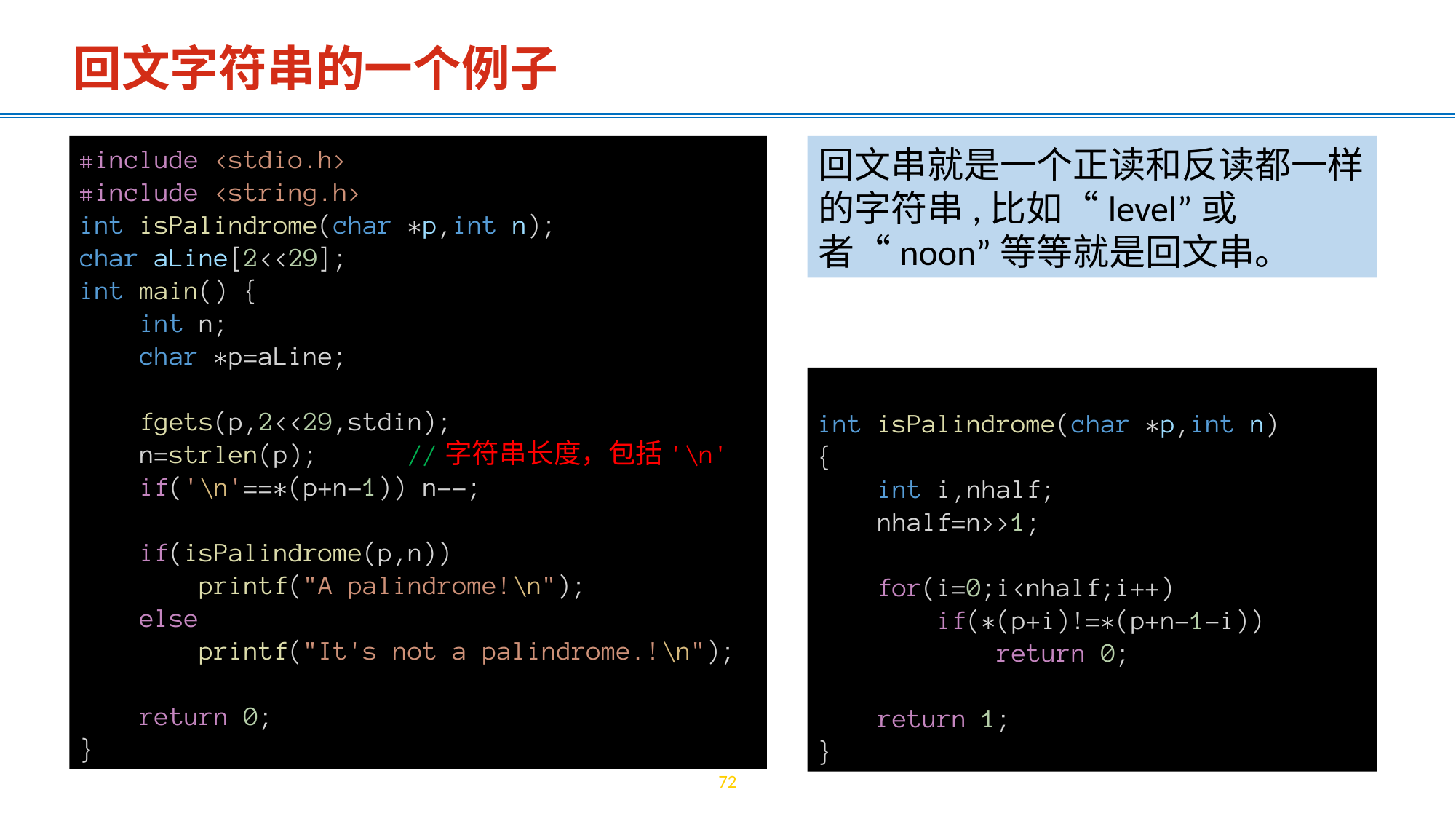

回文字符串的一个例子
#include <stdio.h>
#include <string.h>
int isPalindrome(char *p,int n);
char aLine[2<<29];
int main() {
    int n;
    char *p=aLine;

    fgets(p,2<<29,stdin);
    n=strlen(p);      //字符串长度，包括'\n'
    if('\n'==*(p+n-1)) n--;

    if(isPalindrome(p,n))
        printf("A palindrome!\n");
    else
        printf("It's not a palindrome.!\n");

    return 0;
}
回文串就是一个正读和反读都一样的字符串,比如“level”或者“noon”等等就是回文串。
int isPalindrome(char *p,int n)
{
    int i,nhalf;
    nhalf=n>>1;

    for(i=0;i<nhalf;i++)
        if(*(p+i)!=*(p+n-1-i))
            return 0;

    return 1;
}
72